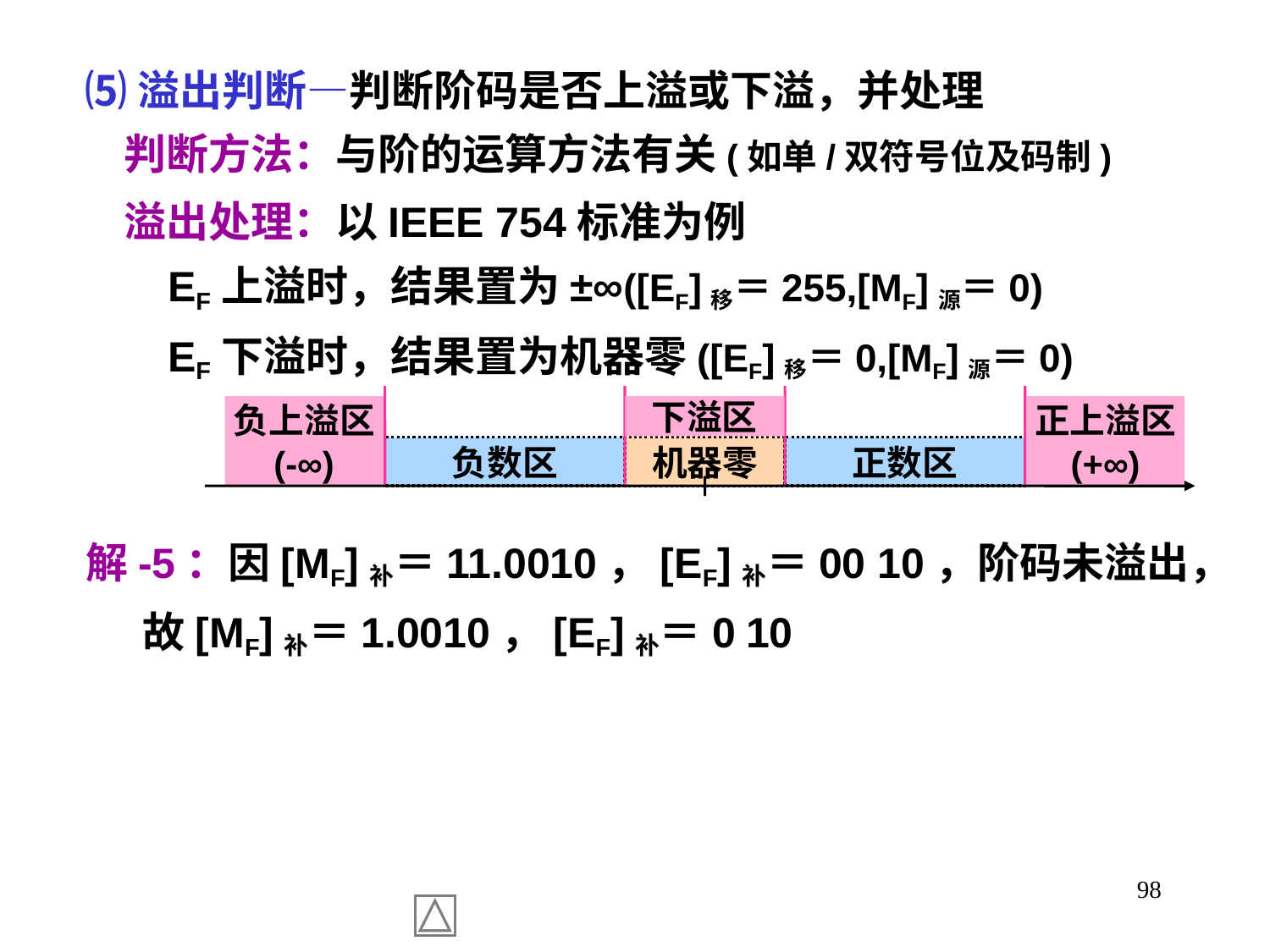

⑸溢出判断—判断阶码是否上溢或下溢，并处理
        判断方法：与阶的运算方法有关(如单/双符号位及码制)
        溢出处理：以IEEE 754标准为例
           EF上溢时，结果置为±∞([EF]移＝255,[MF]源＝0)
           EF下溢时，结果置为机器零([EF]移＝0,[MF]源＝0)

负上溢区
(-∞)
下溢区
正上溢区
(+∞)
机器零
负数区
正数区

    解-5：因[MF]补＝11.0010，[EF]补＝00 10，阶码未溢出，
          故[MF]补＝1.0010，[EF]补＝0 10
98